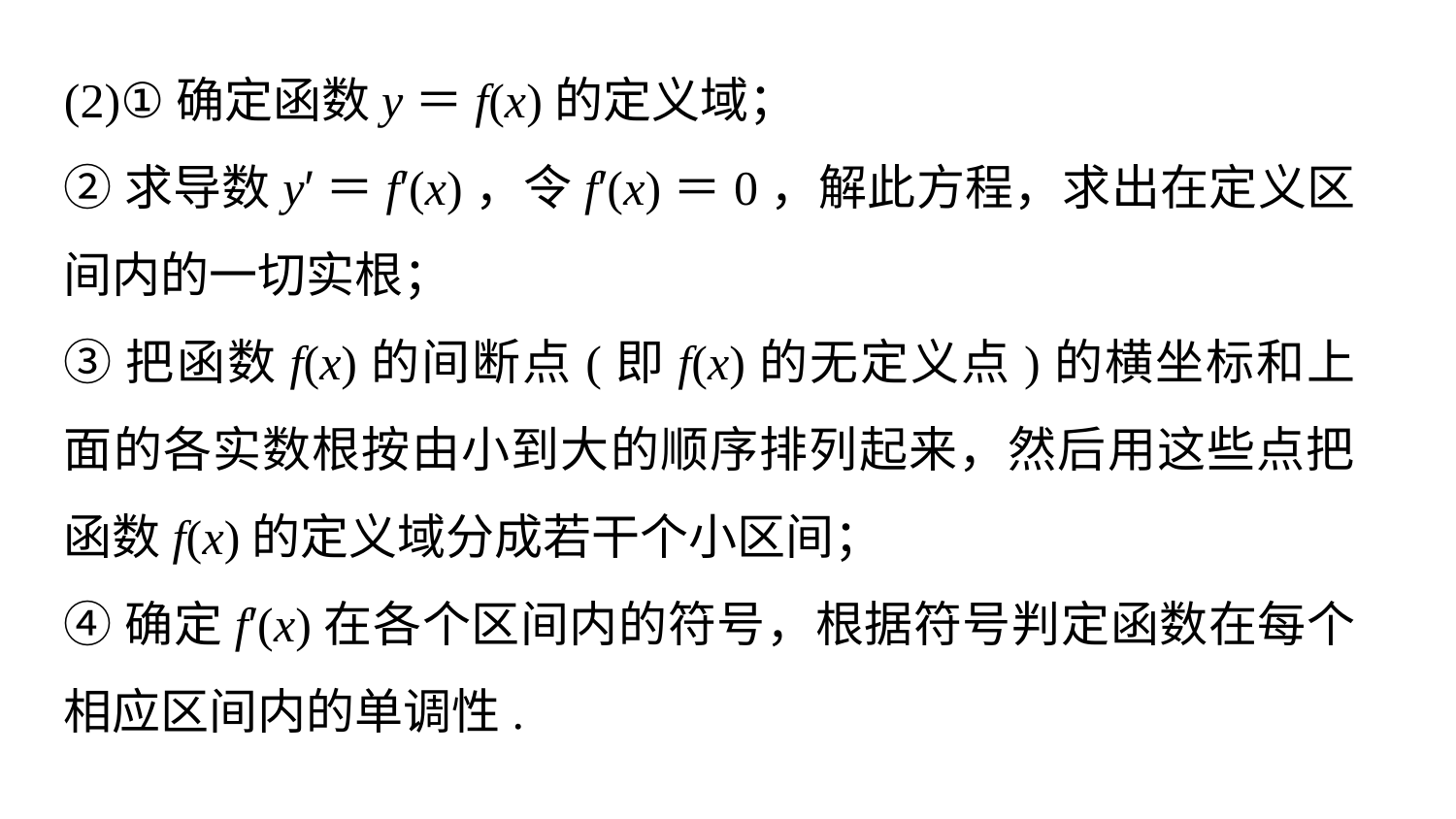

(2)①确定函数y＝f(x)的定义域；
②求导数y′＝f′(x)，令f′(x)＝0，解此方程，求出在定义区间内的一切实根；
③把函数f(x)的间断点(即f(x)的无定义点)的横坐标和上面的各实数根按由小到大的顺序排列起来，然后用这些点把函数f(x)的定义域分成若干个小区间；
④确定f′(x)在各个区间内的符号，根据符号判定函数在每个相应区间内的单调性.